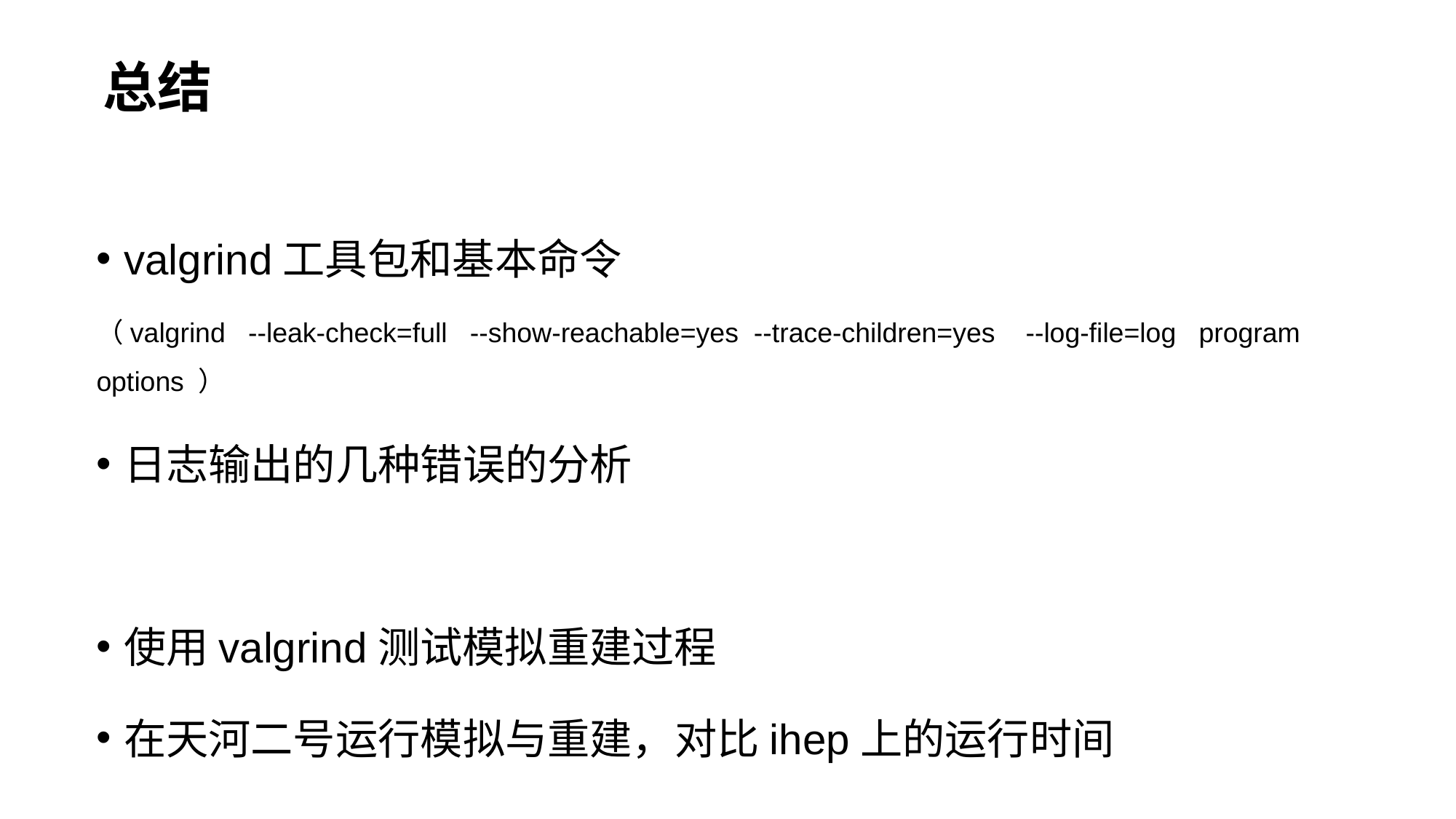

总结
valgrind工具包和基本命令
（valgrind   --leak-check=full   --show-reachable=yes  --trace-children=yes    --log-file=log   program  options ）
日志输出的几种错误的分析

使用valgrind测试模拟重建过程
在天河二号运行模拟与重建，对比ihep上的运行时间